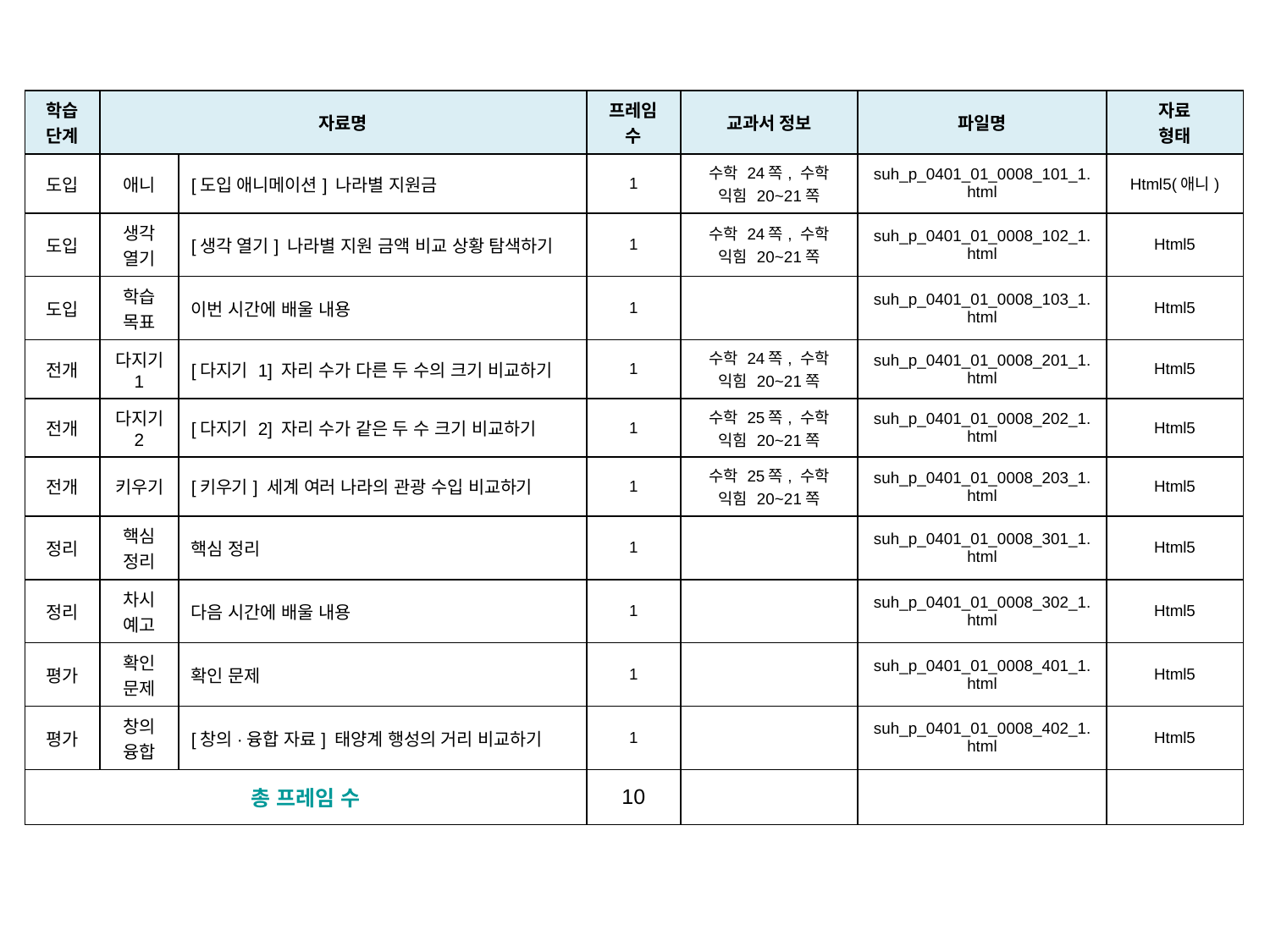

| 학습 단계 | 자료명 |  | 프레임 수 | 교과서 정보 | 파일명 | 자료 형태 |
| --- | --- | --- | --- | --- | --- | --- |
| 도입 | 애니 | [도입 애니메이션] 나라별 지원금 | 1 | 수학 24쪽, 수학 익힘 20~21쪽 | suh\_p\_0401\_01\_0008\_101\_1.html | Html5(애니) |
| 도입 | 생각 열기 | [생각 열기] 나라별 지원 금액 비교 상황 탐색하기 | 1 | 수학 24쪽, 수학 익힘 20~21쪽 | suh\_p\_0401\_01\_0008\_102\_1.html | Html5 |
| 도입 | 학습 목표 | 이번 시간에 배울 내용 | 1 |  | suh\_p\_0401\_01\_0008\_103\_1.html | Html5 |
| 전개 | 다지기 1 | [다지기 1] 자리 수가 다른 두 수의 크기 비교하기 | 1 | 수학 24쪽, 수학 익힘 20~21쪽 | suh\_p\_0401\_01\_0008\_201\_1.html | Html5 |
| 전개 | 다지기 2 | [다지기 2] 자리 수가 같은 두 수 크기 비교하기 | 1 | 수학 25쪽, 수학 익힘 20~21쪽 | suh\_p\_0401\_01\_0008\_202\_1.html | Html5 |
| 전개 | 키우기 | [키우기] 세계 여러 나라의 관광 수입 비교하기 | 1 | 수학 25쪽, 수학 익힘 20~21쪽 | suh\_p\_0401\_01\_0008\_203\_1.html | Html5 |
| 정리 | 핵심 정리 | 핵심 정리 | 1 |  | suh\_p\_0401\_01\_0008\_301\_1.html | Html5 |
| 정리 | 차시 예고 | 다음 시간에 배울 내용 | 1 |  | suh\_p\_0401\_01\_0008\_302\_1.html | Html5 |
| 평가 | 확인 문제 | 확인 문제 | 1 |  | suh\_p\_0401\_01\_0008\_401\_1.html | Html5 |
| 평가 | 창의 융합 | [창의·융합 자료] 태양계 행성의 거리 비교하기 | 1 |  | suh\_p\_0401\_01\_0008\_402\_1.html | Html5 |
| 총 프레임 수 |  |  | 10 |  |  |  |